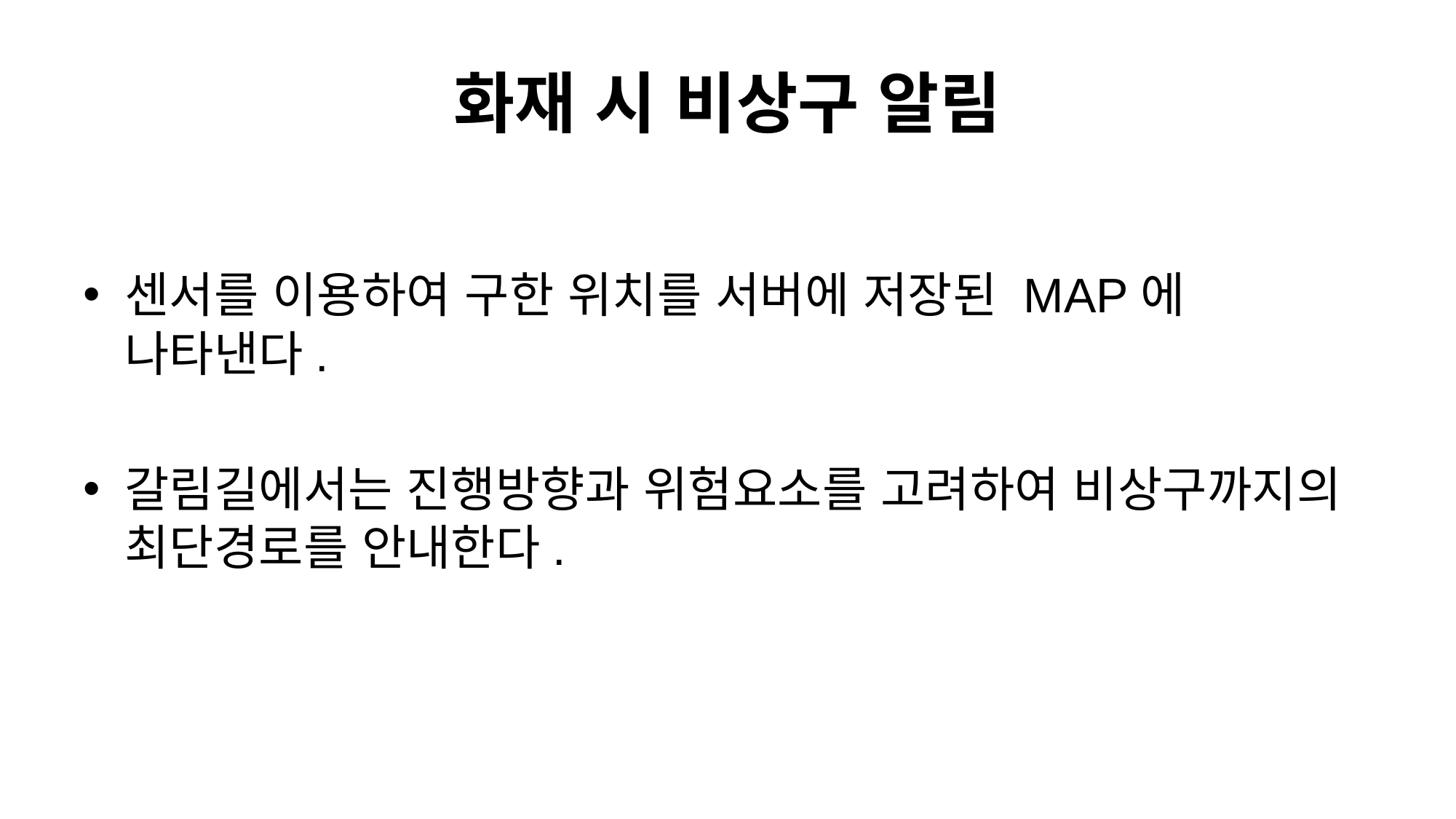

# 화재 시 비상구 알림

센서를 이용하여 구한 위치를 서버에 저장된 MAP에 나타낸다.

갈림길에서는 진행방향과 위험요소를 고려하여 비상구까지의 최단경로를 안내한다.